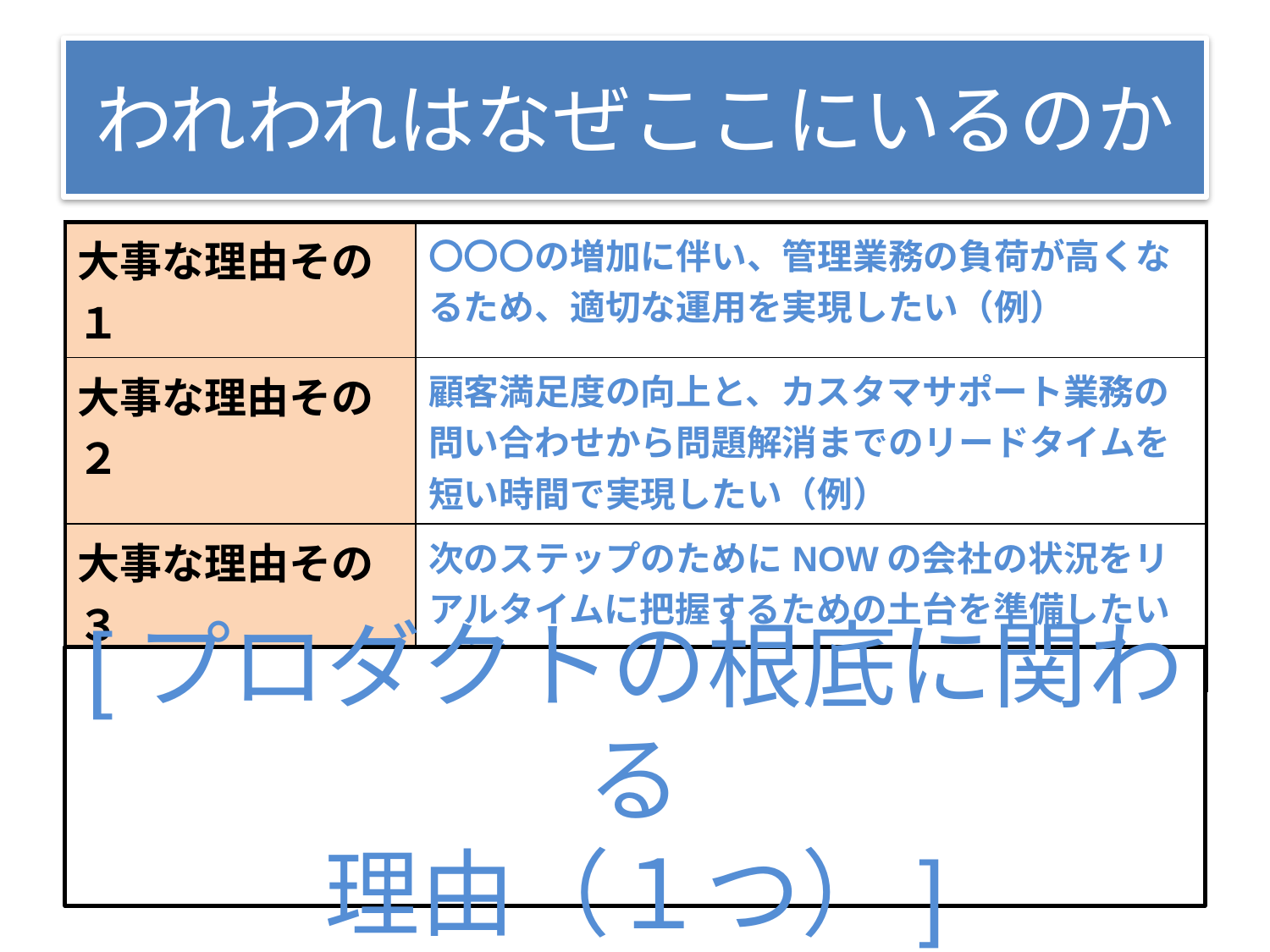

# われわれはなぜここにいるのか
| 大事な理由その１ | 〇〇〇の増加に伴い、管理業務の負荷が高くなるため、適切な運用を実現したい（例） |
| --- | --- |
| 大事な理由その２ | 顧客満足度の向上と、カスタマサポート業務の問い合わせから問題解消までのリードタイムを短い時間で実現したい（例） |
| 大事な理由その３ | 次のステップのためにNOWの会社の状況をリアルタイムに把握するための土台を準備したい（例） |
[プロダクトの根底に関わる
理由（１つ）]